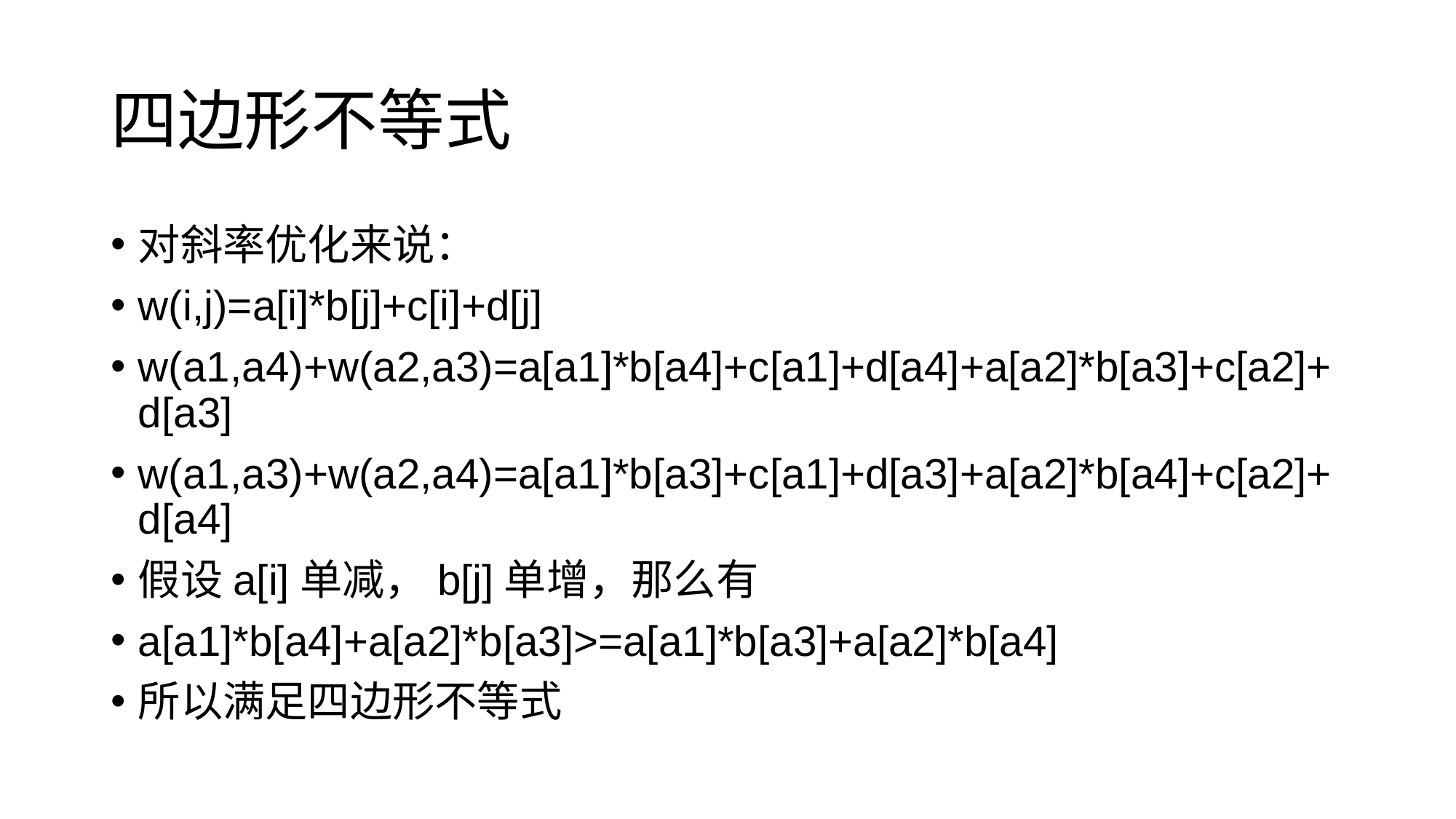

# 四边形不等式
对斜率优化来说：
w(i,j)=a[i]*b[j]+c[i]+d[j]
w(a1,a4)+w(a2,a3)=a[a1]*b[a4]+c[a1]+d[a4]+a[a2]*b[a3]+c[a2]+d[a3]
w(a1,a3)+w(a2,a4)=a[a1]*b[a3]+c[a1]+d[a3]+a[a2]*b[a4]+c[a2]+d[a4]
假设a[i]单减，b[j]单增，那么有
a[a1]*b[a4]+a[a2]*b[a3]>=a[a1]*b[a3]+a[a2]*b[a4]
所以满足四边形不等式